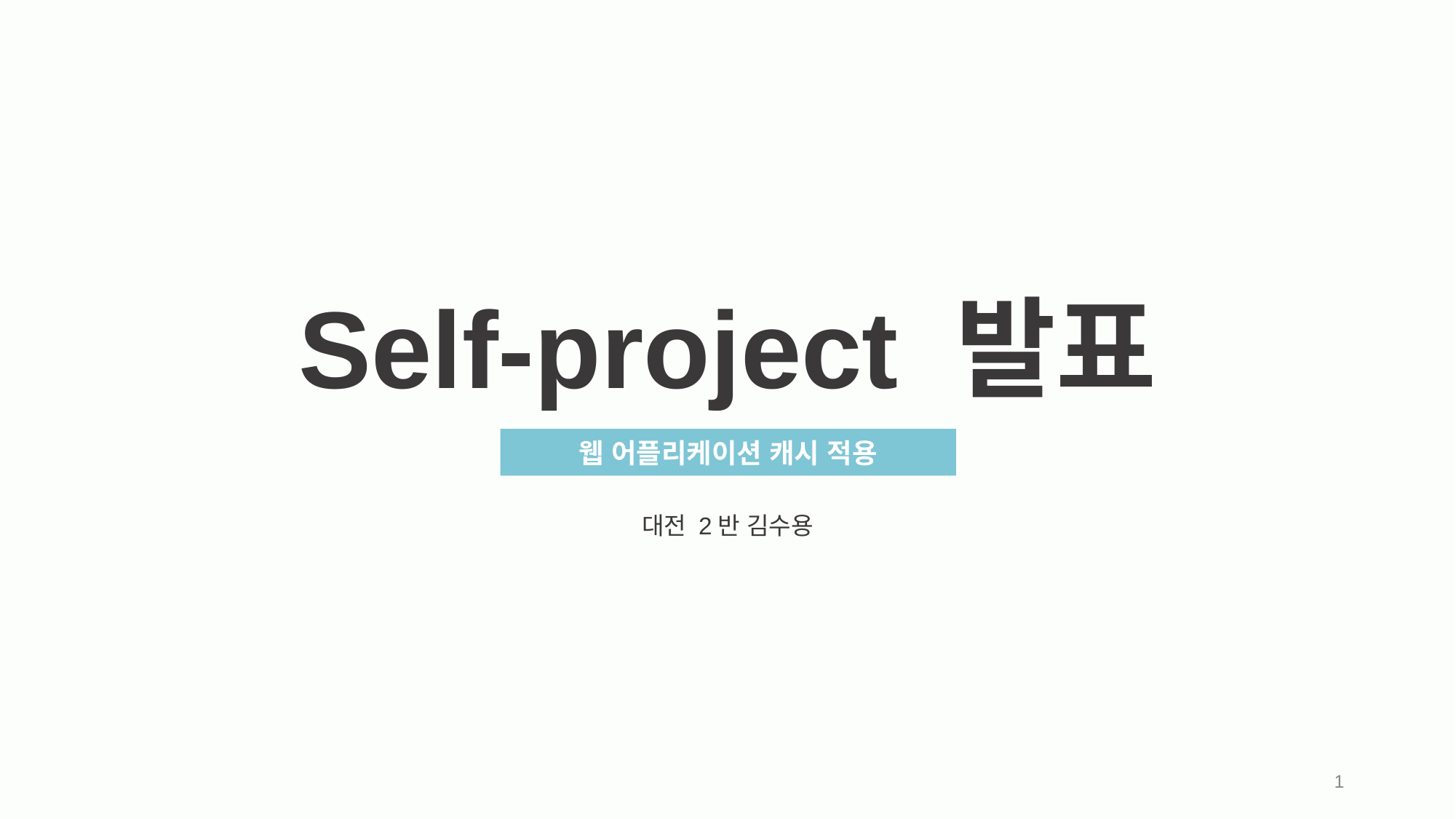

Self-project 발표
웹 어플리케이션 캐시 적용
대전 2반 김수용
1